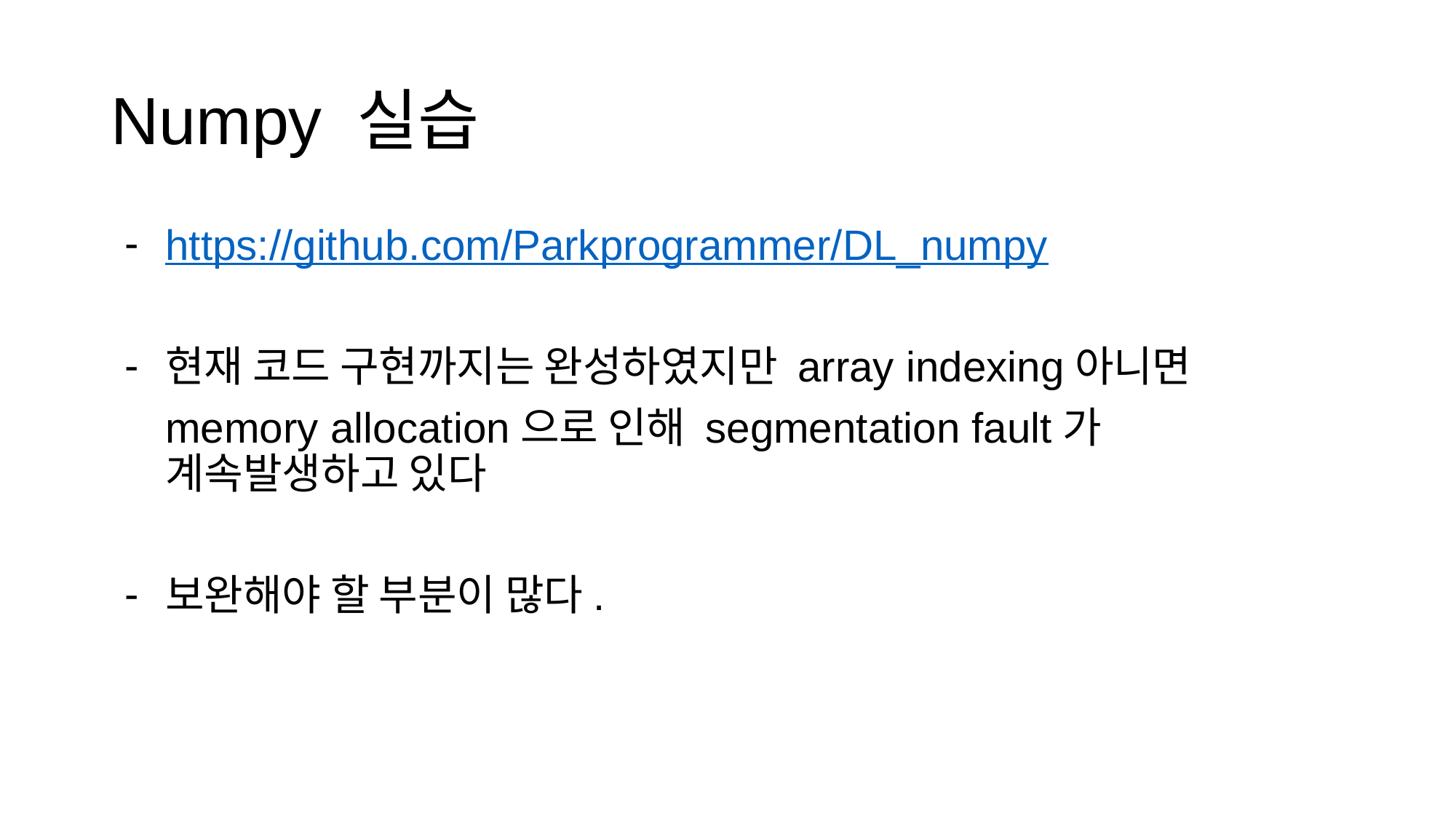

# Numpy 실습
https://github.com/Parkprogrammer/DL_numpy

현재 코드 구현까지는 완성하였지만 array indexing아니면
memory allocation으로 인해 segmentation fault가 계속발생하고 있다

보완해야 할 부분이 많다.